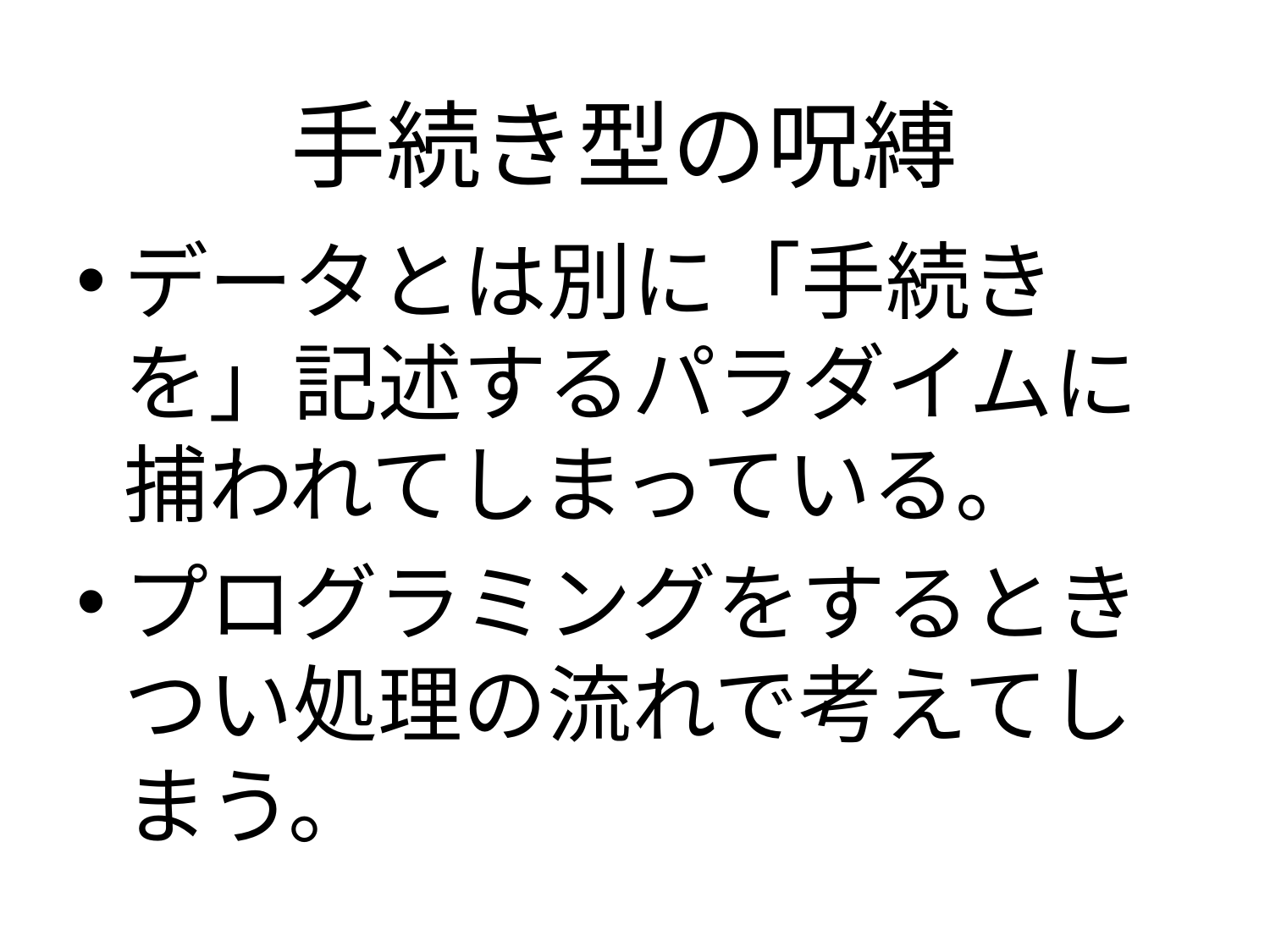

# 手続き型の呪縛
データとは別に「手続きを」記述するパラダイムに捕われてしまっている。
プログラミングをするとき つい処理の流れで考えてしまう。